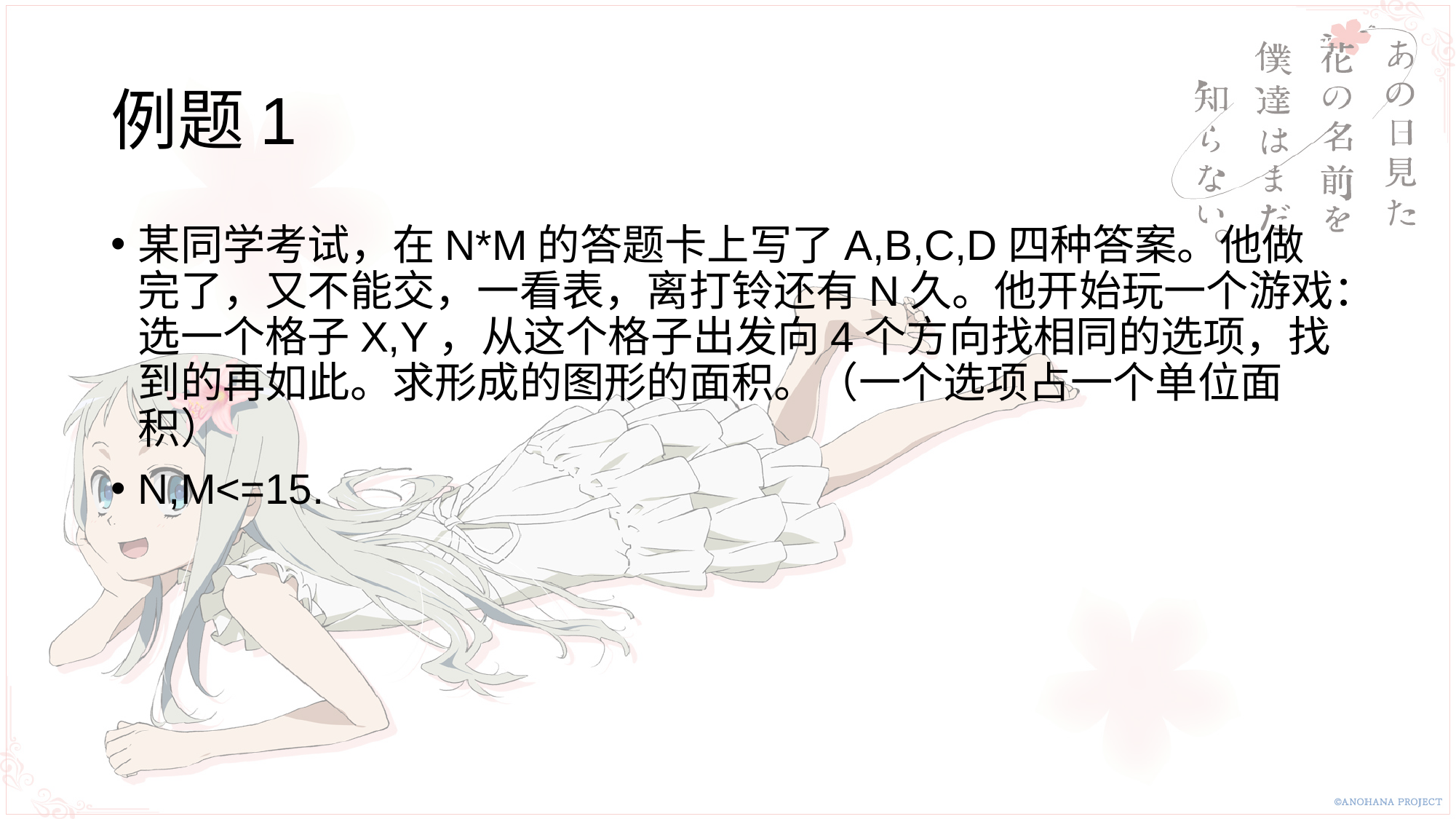

# 例题1
某同学考试，在N*M的答题卡上写了A,B,C,D四种答案。他做完了，又不能交，一看表，离打铃还有N久。他开始玩一个游戏：选一个格子X,Y，从这个格子出发向4个方向找相同的选项，找到的再如此。求形成的图形的面积。（一个选项占一个单位面积）
N,M<=15.